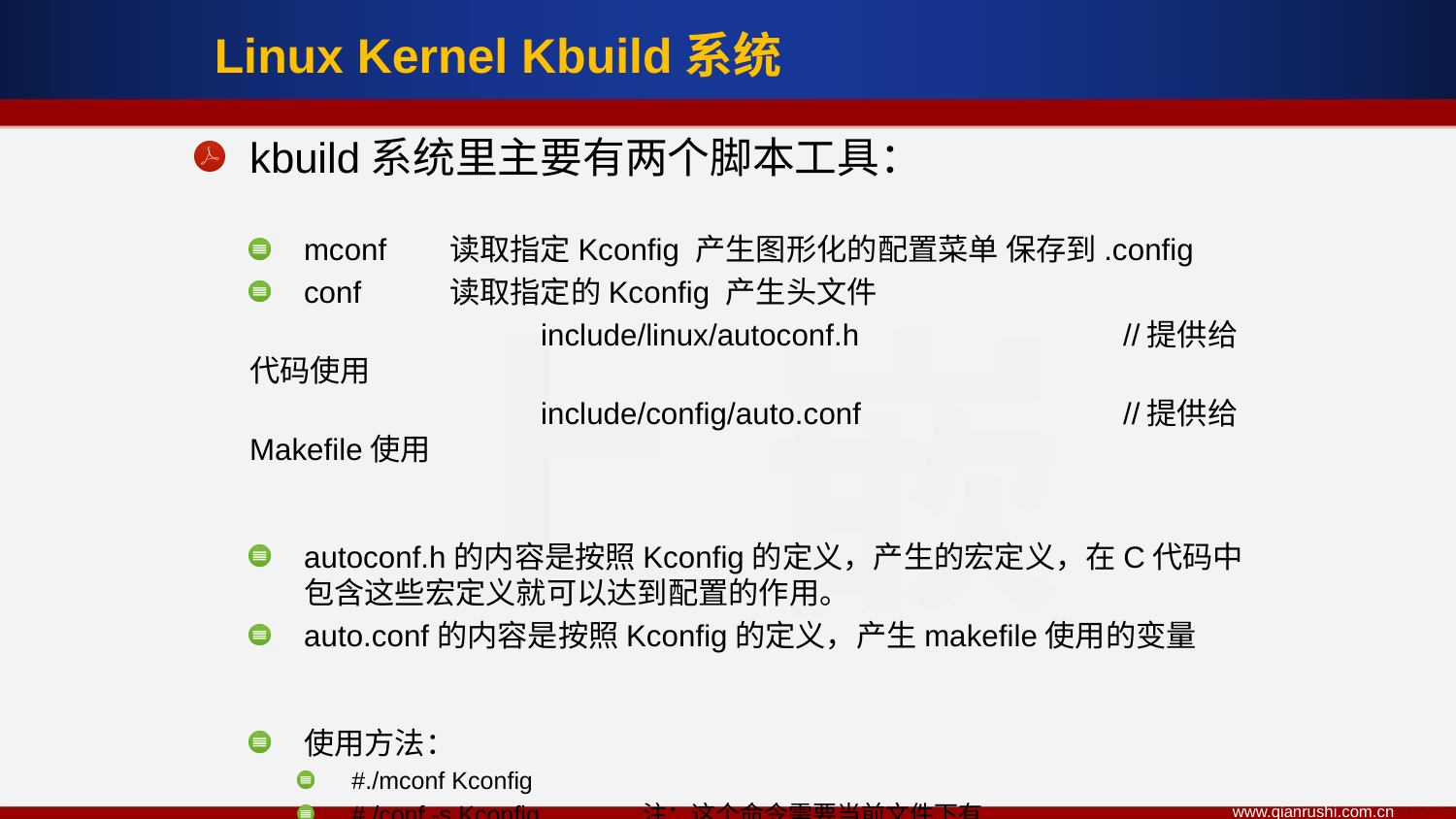

Linux Kernel Kbuild系统
kbuild系统里主要有两个脚本工具：

mconf	读取指定Kconfig 产生图形化的配置菜单 保存到.config
conf	读取指定的Kconfig 产生头文件
		include/linux/autoconf.h   		//提供给代码使用
		include/config/auto.conf  		//提供给Makefile使用

autoconf.h的内容是按照Kconfig的定义，产生的宏定义，在C代码中包含这些宏定义就可以达到配置的作用。
auto.conf的内容是按照Kconfig的定义，产生makefile使用的变量

使用方法：
#./mconf Kconfig
#./conf -s Kconfig	注：这个命令需要当前文件下有			./include/config ./include/linux 两个文件夹